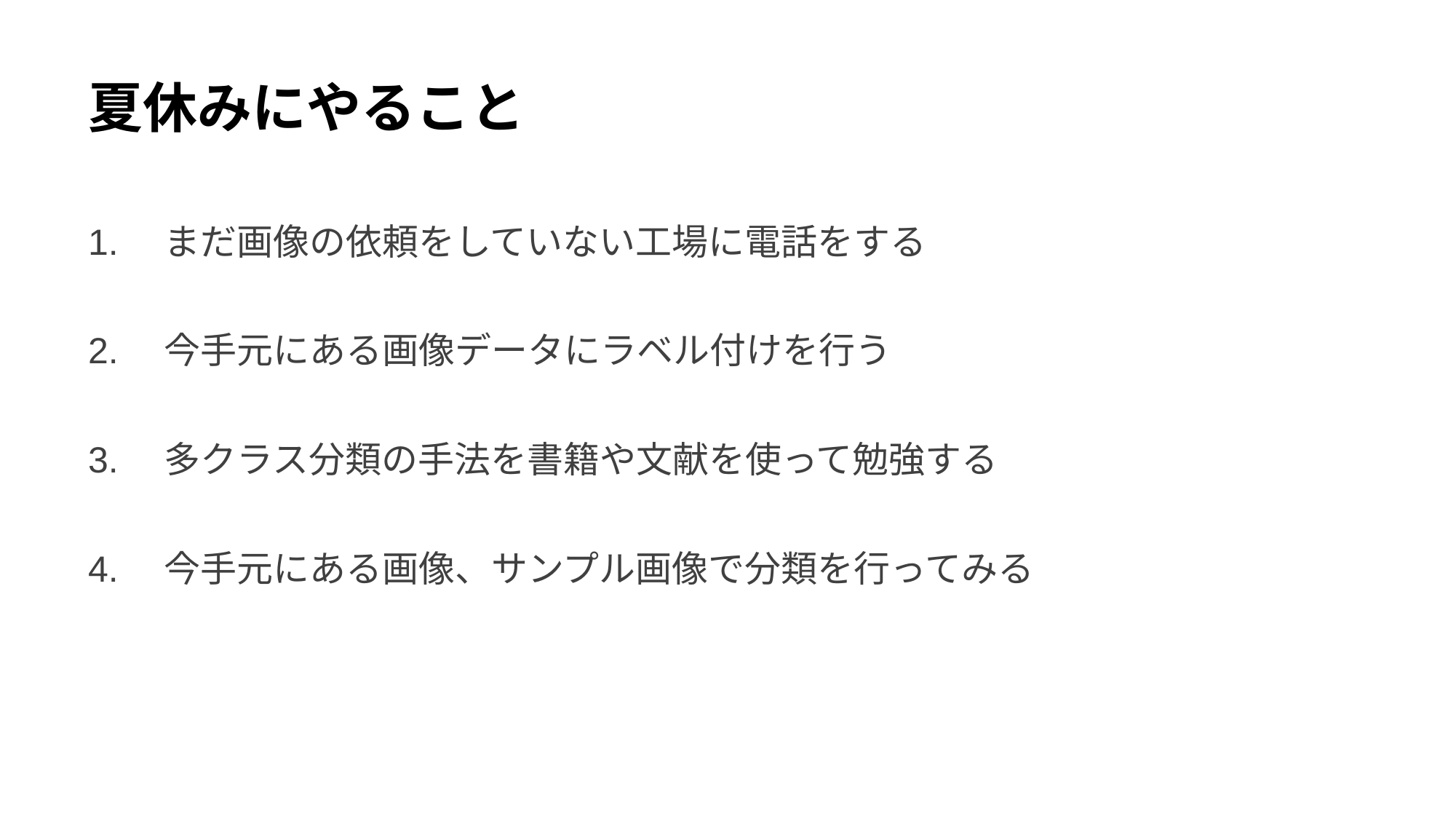

# 夏休みにやること
1.　まだ画像の依頼をしていない工場に電話をする

2.　今手元にある画像データにラベル付けを行う

3.　多クラス分類の手法を書籍や文献を使って勉強する

4.　今手元にある画像、サンプル画像で分類を行ってみる